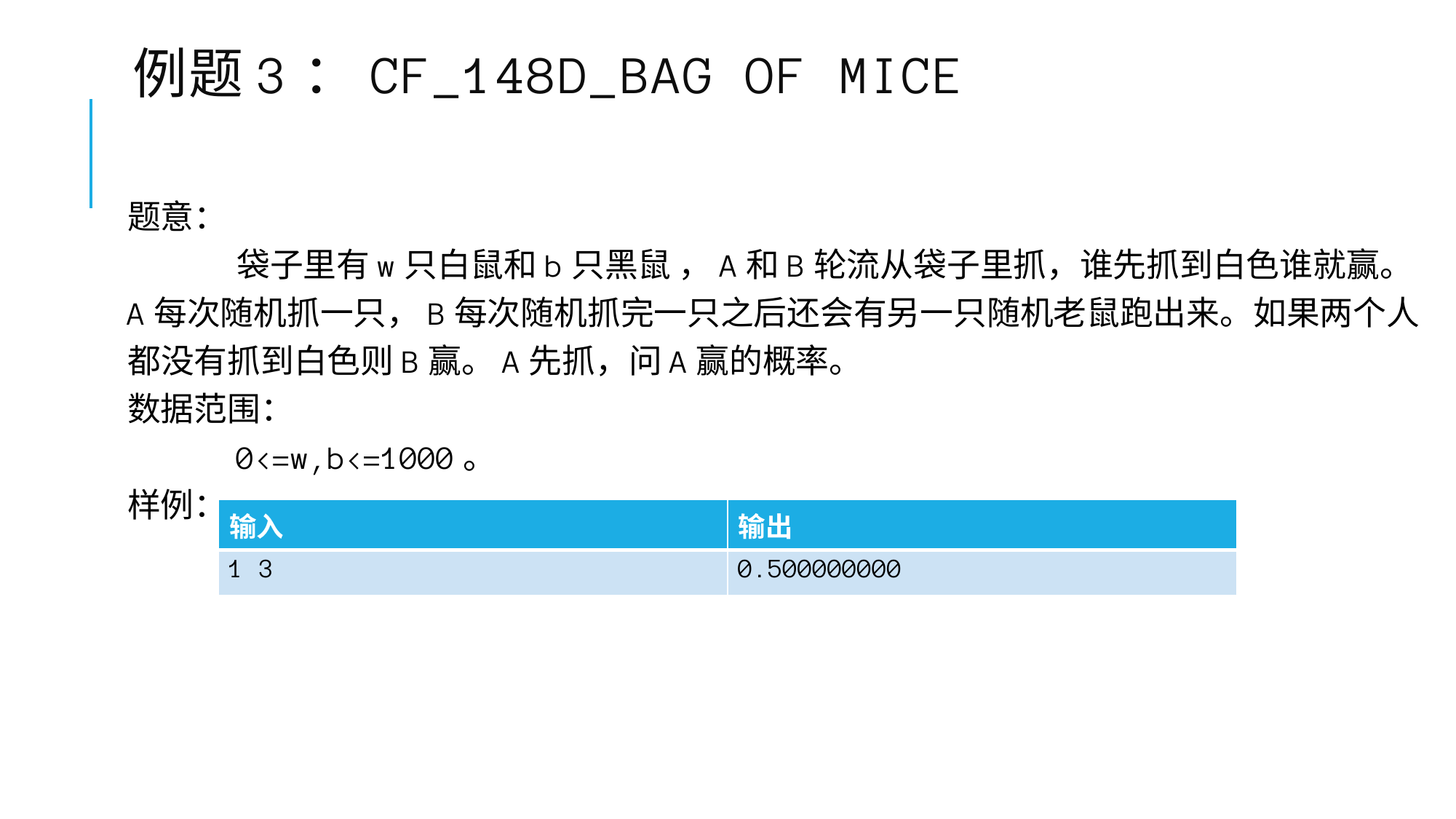

# 例题3：cf_148D_Bag of mice
题意：
	袋子里有w只白鼠和b只黑鼠 ，A和B轮流从袋子里抓，谁先抓到白色谁就赢。A每次随机抓一只，B每次随机抓完一只之后还会有另一只随机老鼠跑出来。如果两个人都没有抓到白色则B赢。A先抓，问A赢的概率。
数据范围：
	0<=w,b<=1000。
样例：
| 输入 | 输出 |
| --- | --- |
| 1 3 | 0.500000000 |